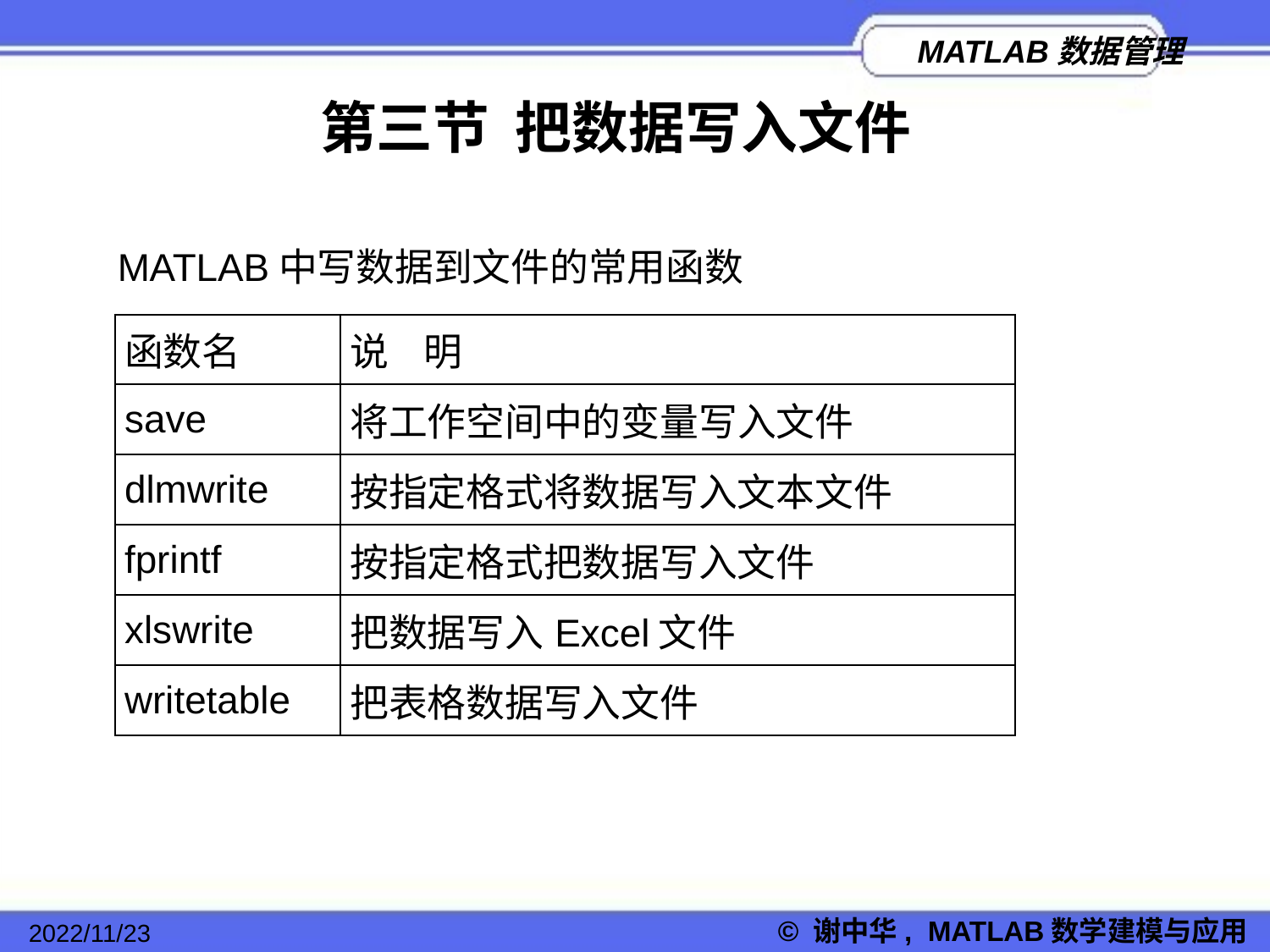

第三节  把数据写入文件
MATLAB中写数据到文件的常用函数
| 函数名 | 说 明 |
| --- | --- |
| save | 将工作空间中的变量写入文件 |
| dlmwrite | 按指定格式将数据写入文本文件 |
| fprintf | 按指定格式把数据写入文件 |
| xlswrite | 把数据写入Excel文件 |
| writetable | 把表格数据写入文件 |
© 谢中华,  MATLAB数学建模与应用